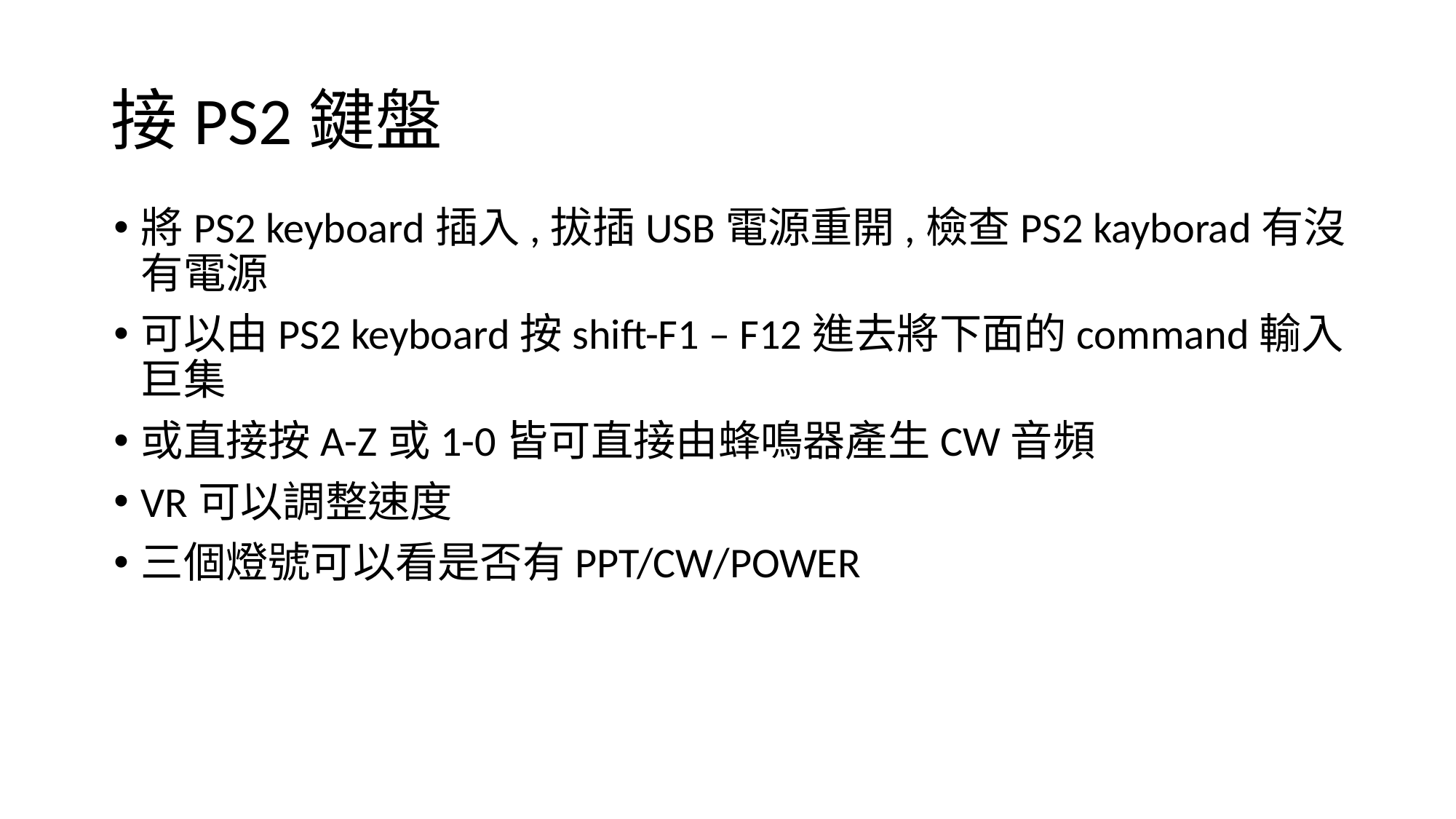

# 接PS2鍵盤
將PS2 keyboard插入,拔插USB電源重開,檢查PS2 kayborad有沒有電源
可以由PS2 keyboard按shift-F1 – F12進去將下面的command輸入巨集
或直接按A-Z或1-0皆可直接由蜂鳴器產生CW音頻
VR可以調整速度
三個燈號可以看是否有PPT/CW/POWER